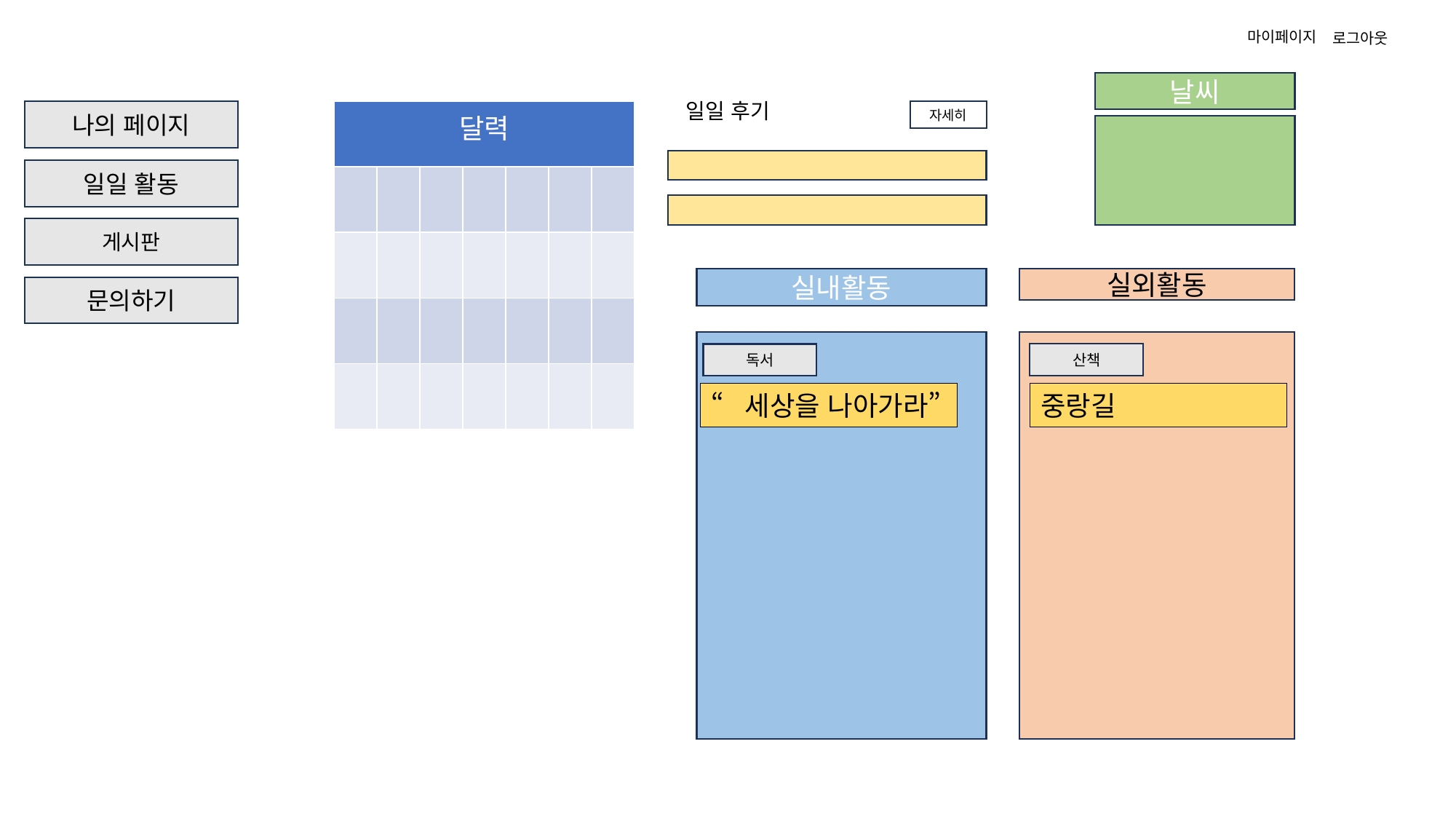

마이페이지
로그아웃
날씨
일일 후기
나의 페이지
| 달력 |  |  |  |  |  |  |
| --- | --- | --- | --- | --- | --- | --- |
|  |  |  |  |  |  |  |
|  |  |  |  |  |  |  |
|  |  |  |  |  |  |  |
|  |  |  |  |  |  |  |
자세히

일일 활동

게시판
실내활동
실외활동
문의하기

산책
독서
“세상을 나아가라”
중랑길